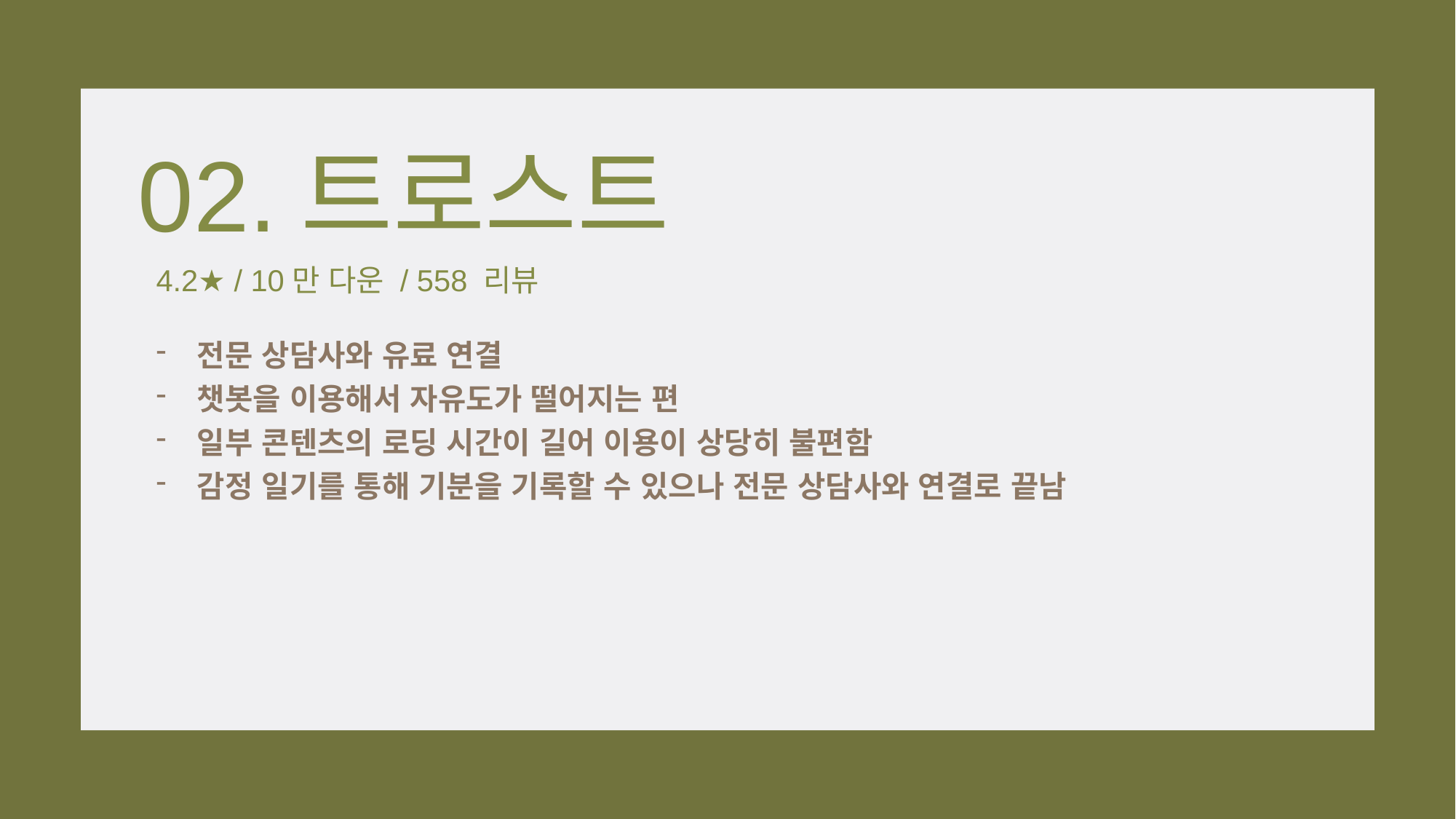

02.트로스트
4.2★ / 10만 다운 / 558 리뷰
전문 상담사와 유료 연결
챗봇을 이용해서 자유도가 떨어지는 편
일부 콘텐츠의 로딩 시간이 길어 이용이 상당히 불편함
감정 일기를 통해 기분을 기록할 수 있으나 전문 상담사와 연결로 끝남